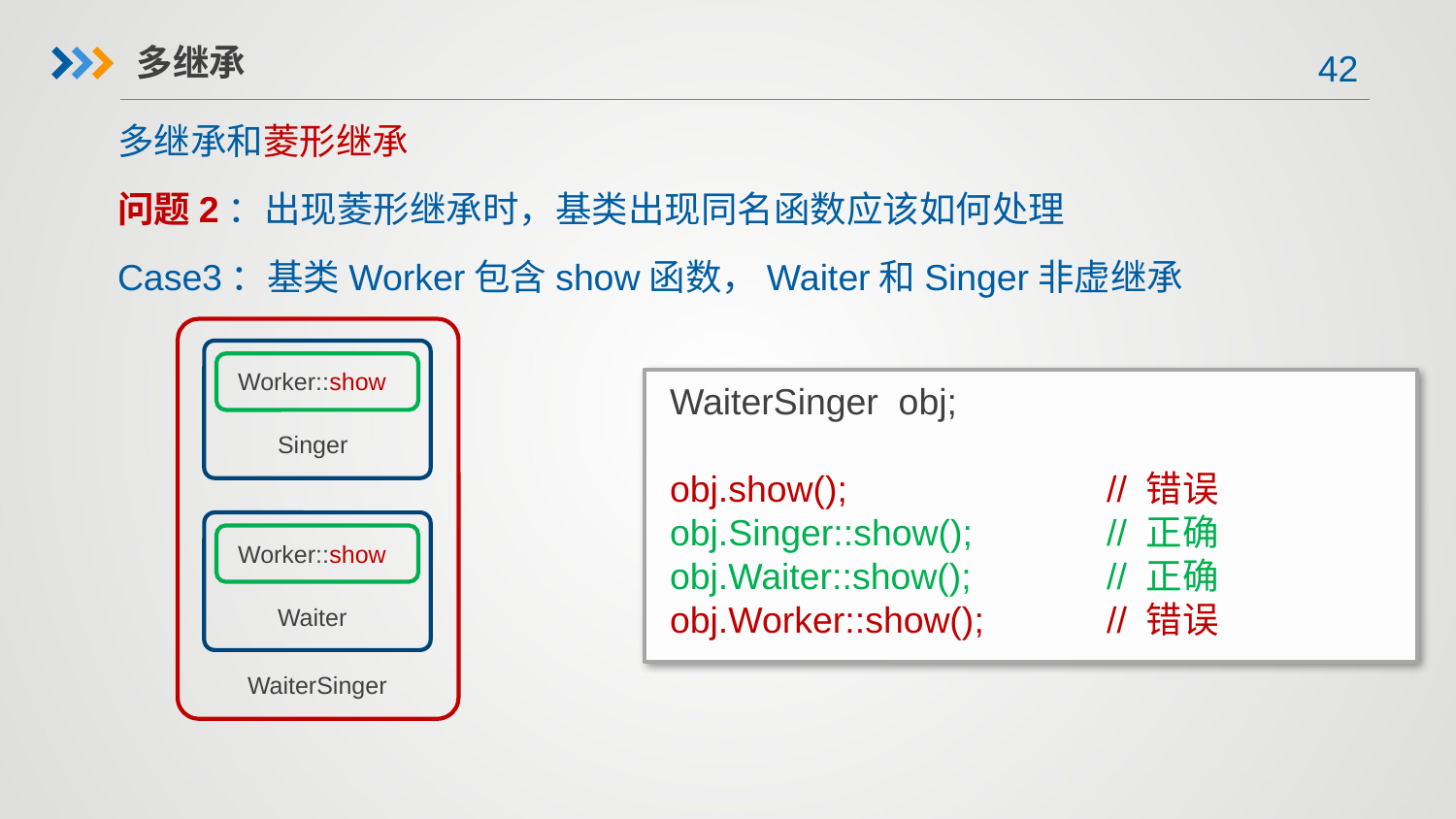

多继承
多继承和菱形继承
问题2：出现菱形继承时，基类出现同名函数应该如何处理
Case3：基类Worker包含show函数，Waiter和Singer非虚继承

Worker::show
Singer

Worker::show
Waiter
WaiterSinger

WaiterSinger  obj;

obj.show();		// 错误
obj.Singer::show();	// 正确
obj.Waiter::show();	// 正确
obj.Worker::show();	// 错误